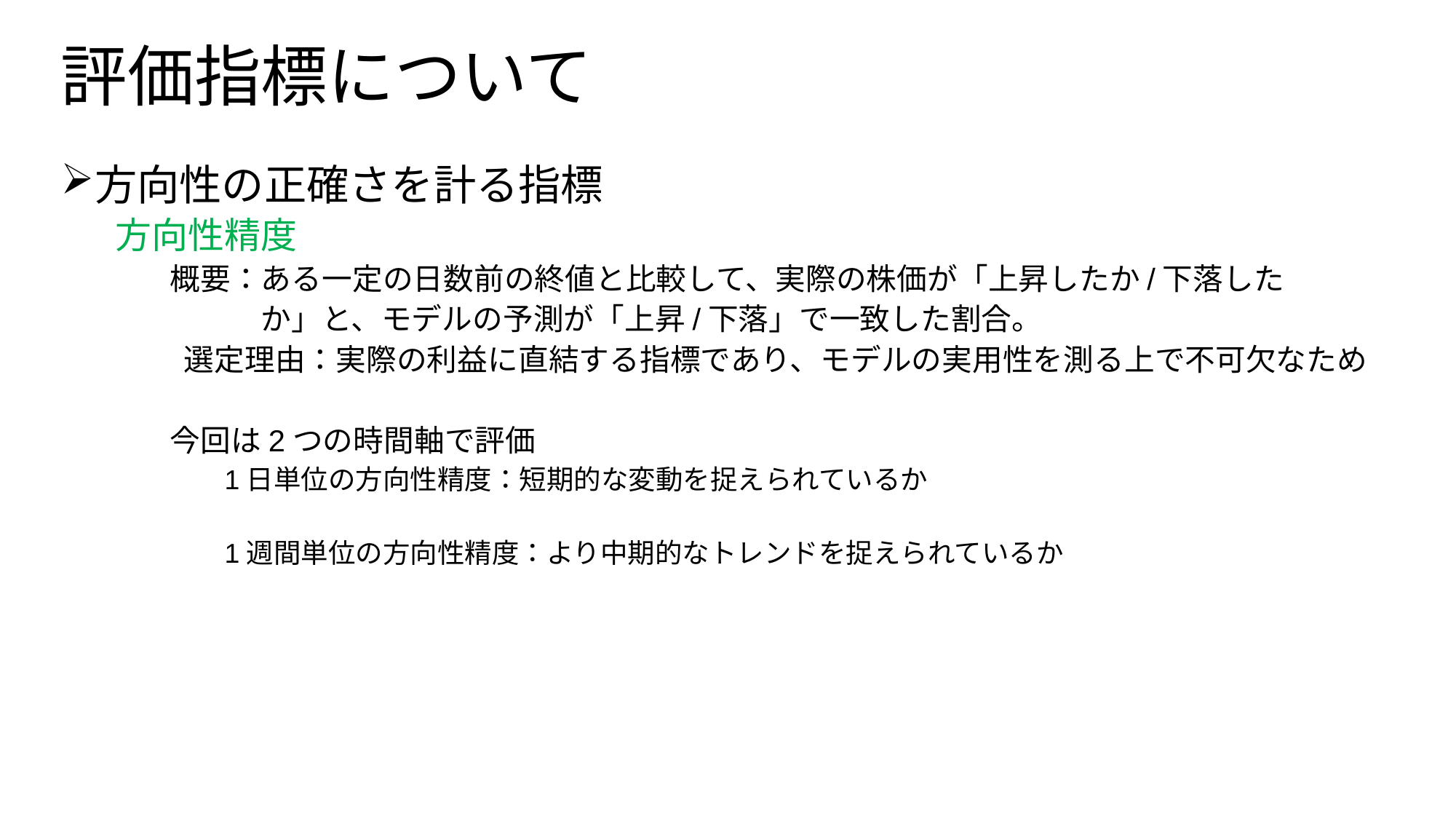

# 評価指標について
方向性の正確さを計る指標
方向性精度
概要：ある一定の日数前の終値と比較して、実際の株価が「上昇したか/下落した
　　　か」と、モデルの予測が「上昇/下落」で一致した割合。
 選定理由：実際の利益に直結する指標であり、モデルの実用性を測る上で不可欠なため

今回は2つの時間軸で評価
1日単位の方向性精度：短期的な変動を捉えられているか

1週間単位の方向性精度：より中期的なトレンドを捉えられているか